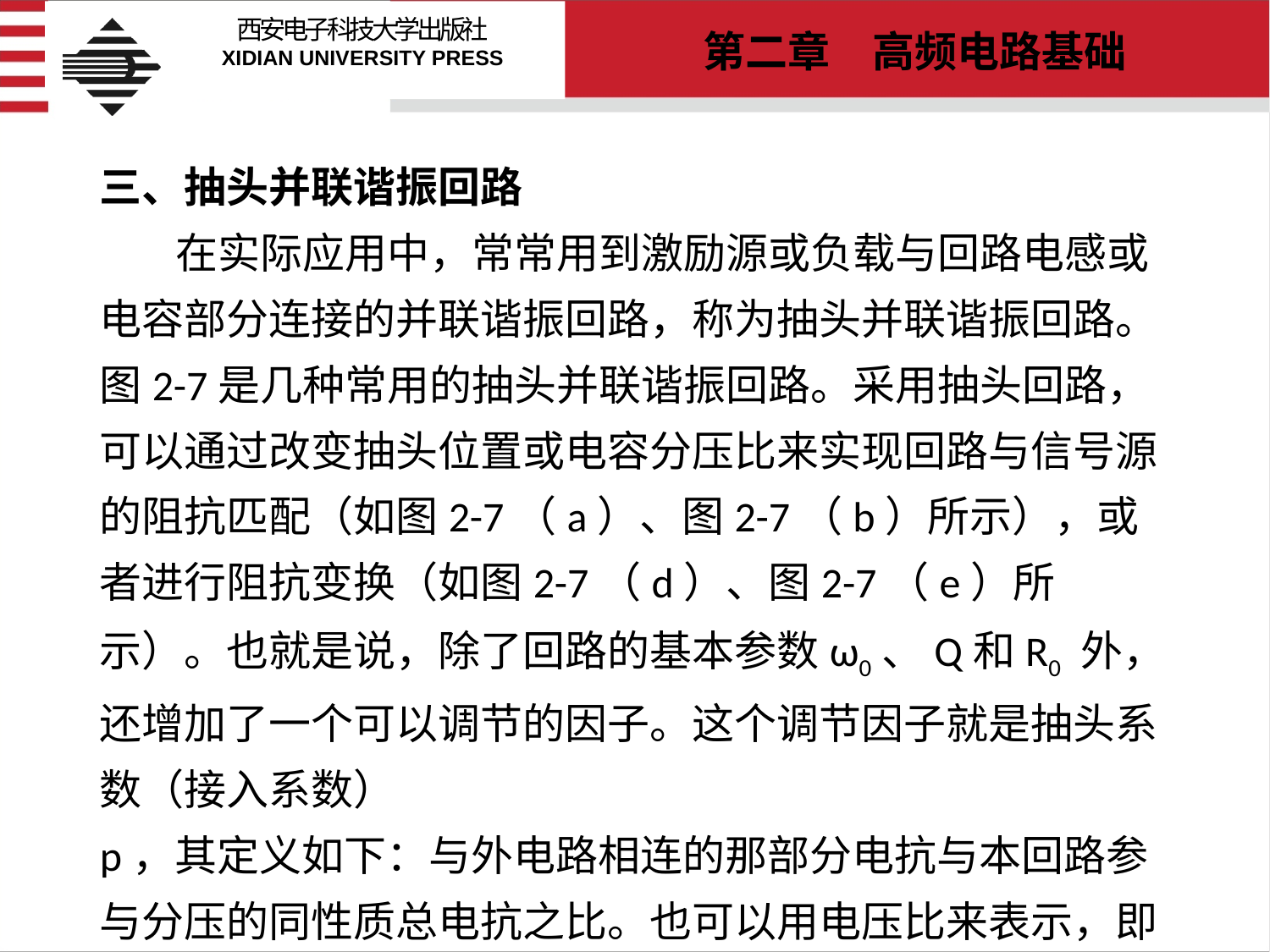

# 三、抽头并联谐振回路 在实际应用中，常常用到激励源或负载与回路电感或电容部分连接的并联谐振回路，称为抽头并联谐振回路。图2-7是几种常用的抽头并联谐振回路。采用抽头回路，可以通过改变抽头位置或电容分压比来实现回路与信号源的阻抗匹配（如图2-7（a）、图2-7（b）所示），或者进行阻抗变换（如图2-7（d）、图2-7（e）所示）。也就是说，除了回路的基本参数ω0、Q和R0 外，还增加了一个可以调节的因子。这个调节因子就是抽头系数（接入系数） p，其定义如下：与外电路相连的那部分电抗与本回路参与分压的同性质总电抗之比。也可以用电压比来表示，即